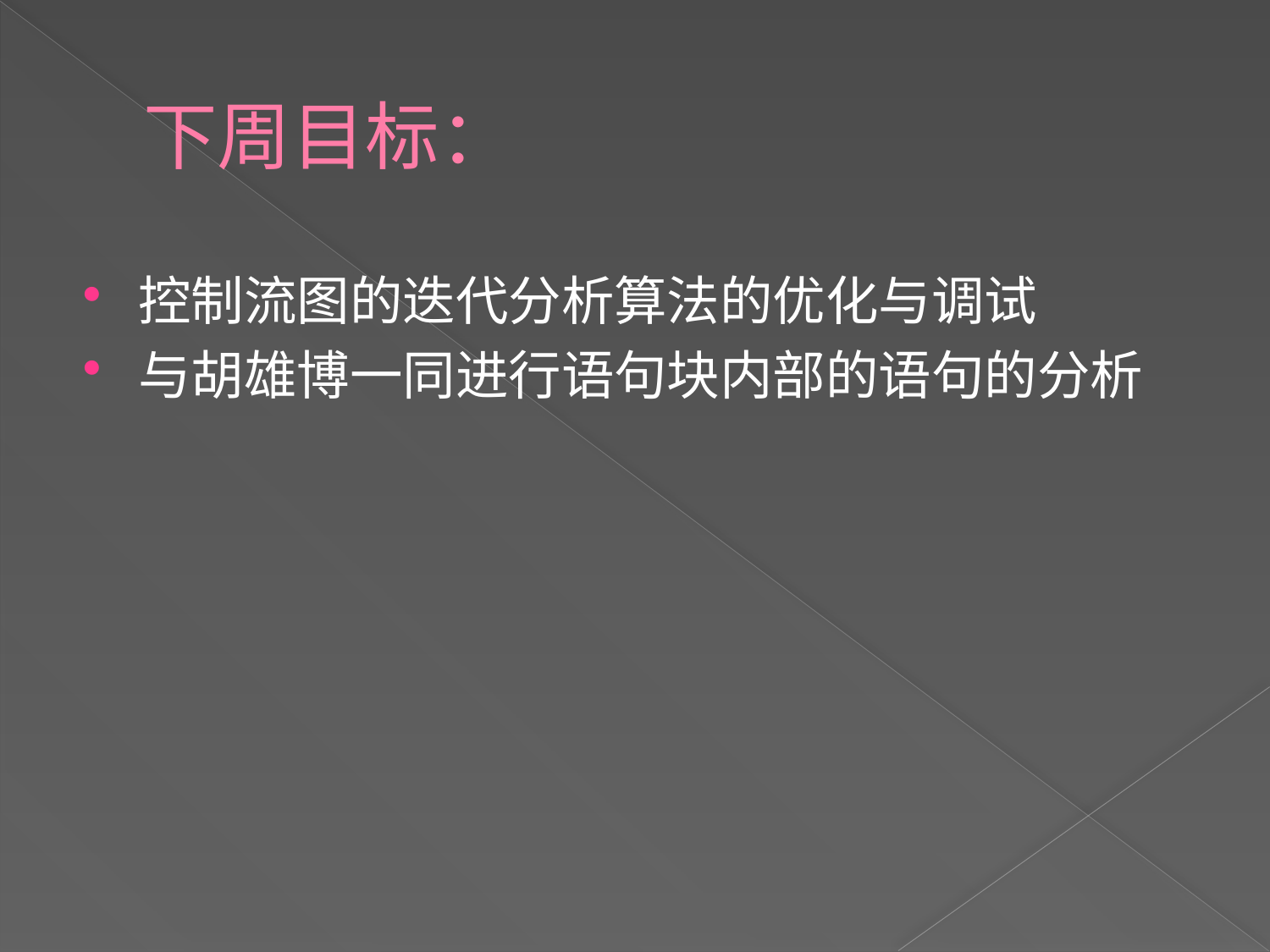

# 下周目标：
控制流图的迭代分析算法的优化与调试
与胡雄博一同进行语句块内部的语句的分析